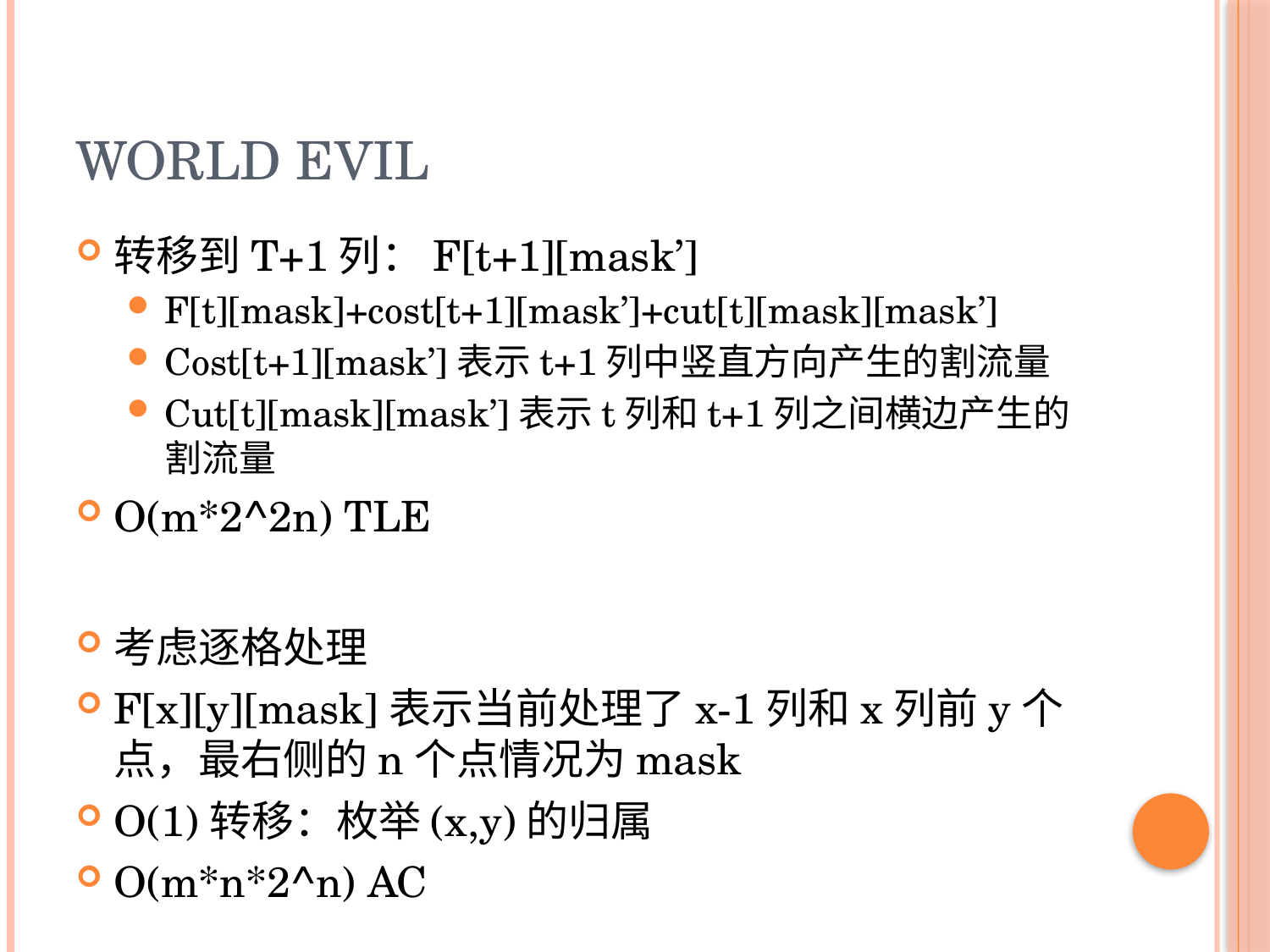

# World Evil
转移到T+1列：F[t+1][mask’]
F[t][mask]+cost[t+1][mask’]+cut[t][mask][mask’]
Cost[t+1][mask’]表示t+1列中竖直方向产生的割流量
Cut[t][mask][mask’]表示t列和t+1列之间横边产生的割流量
O(m*2^2n) TLE

考虑逐格处理
F[x][y][mask]表示当前处理了x-1列和x列前y个点，最右侧的n个点情况为mask
O(1)转移：枚举(x,y)的归属
O(m*n*2^n) AC